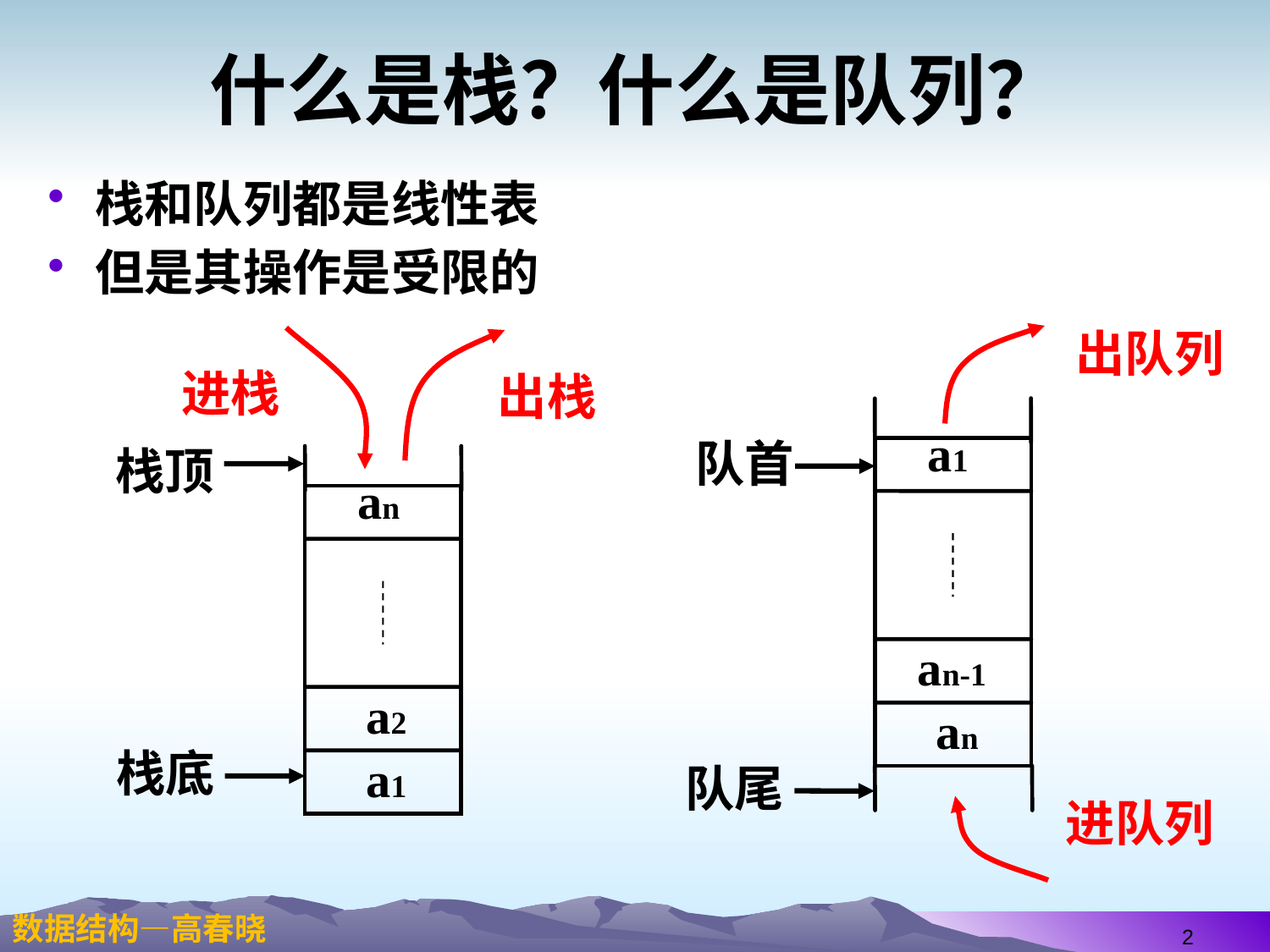

# 什么是栈？什么是队列？
栈和队列都是线性表
但是其操作是受限的
出队列

进栈

出栈

a1

an-1

an

队首

栈顶

an

a2

a1

栈底

队尾

进队列

2